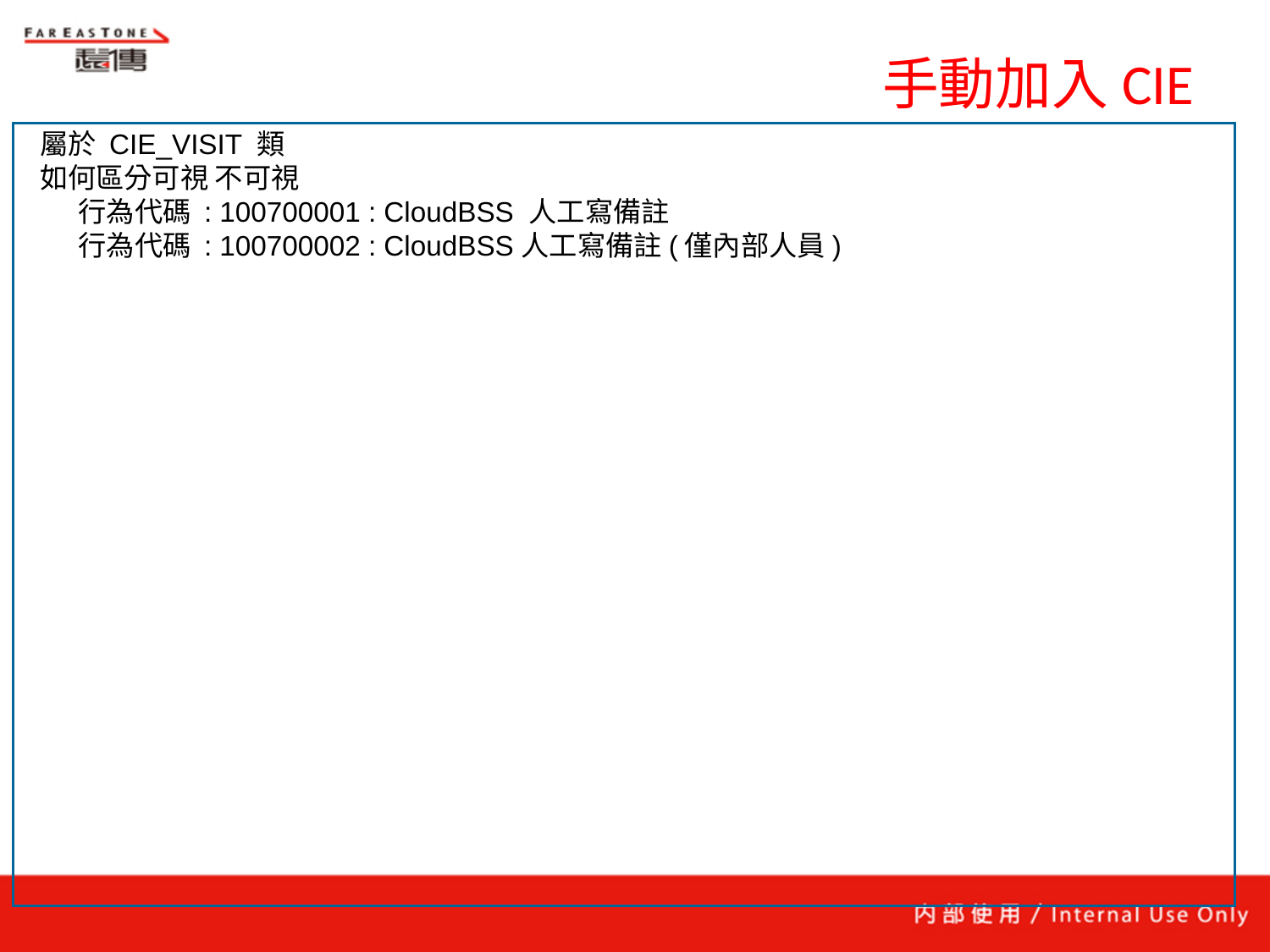

# 手動加入CIE
屬於 CIE_VISIT 類
如何區分可視 不可視
     行為代碼 : 100700001 : CloudBSS 人工寫備註
     行為代碼 : 100700002 : CloudBSS人工寫備註(僅內部人員)